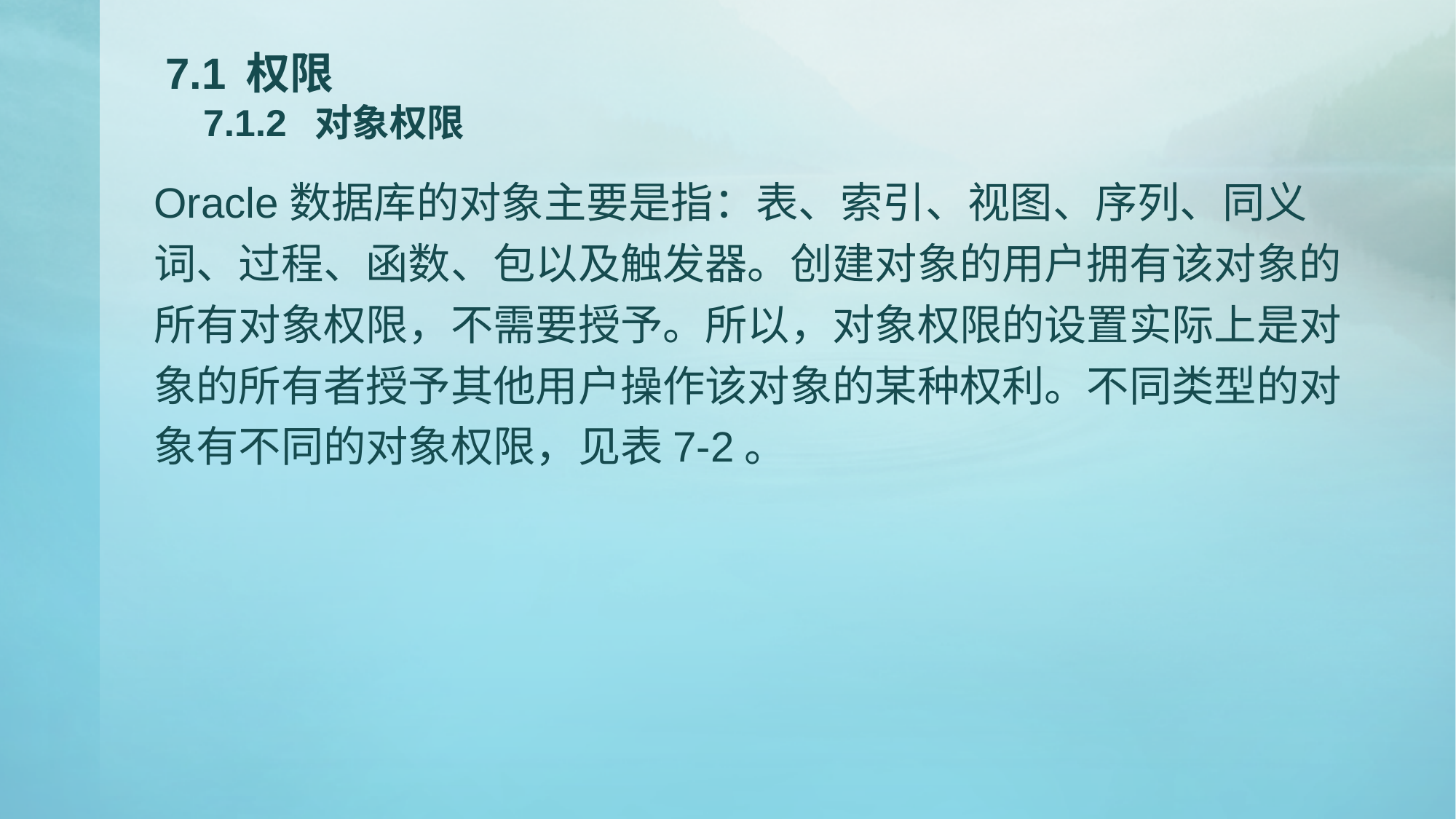

# 7.1 权限 7.1.2  对象权限
Oracle数据库的对象主要是指：表、索引、视图、序列、同义词、过程、函数、包以及触发器。创建对象的用户拥有该对象的所有对象权限，不需要授予。所以，对象权限的设置实际上是对象的所有者授予其他用户操作该对象的某种权利。不同类型的对象有不同的对象权限，见表7-2。